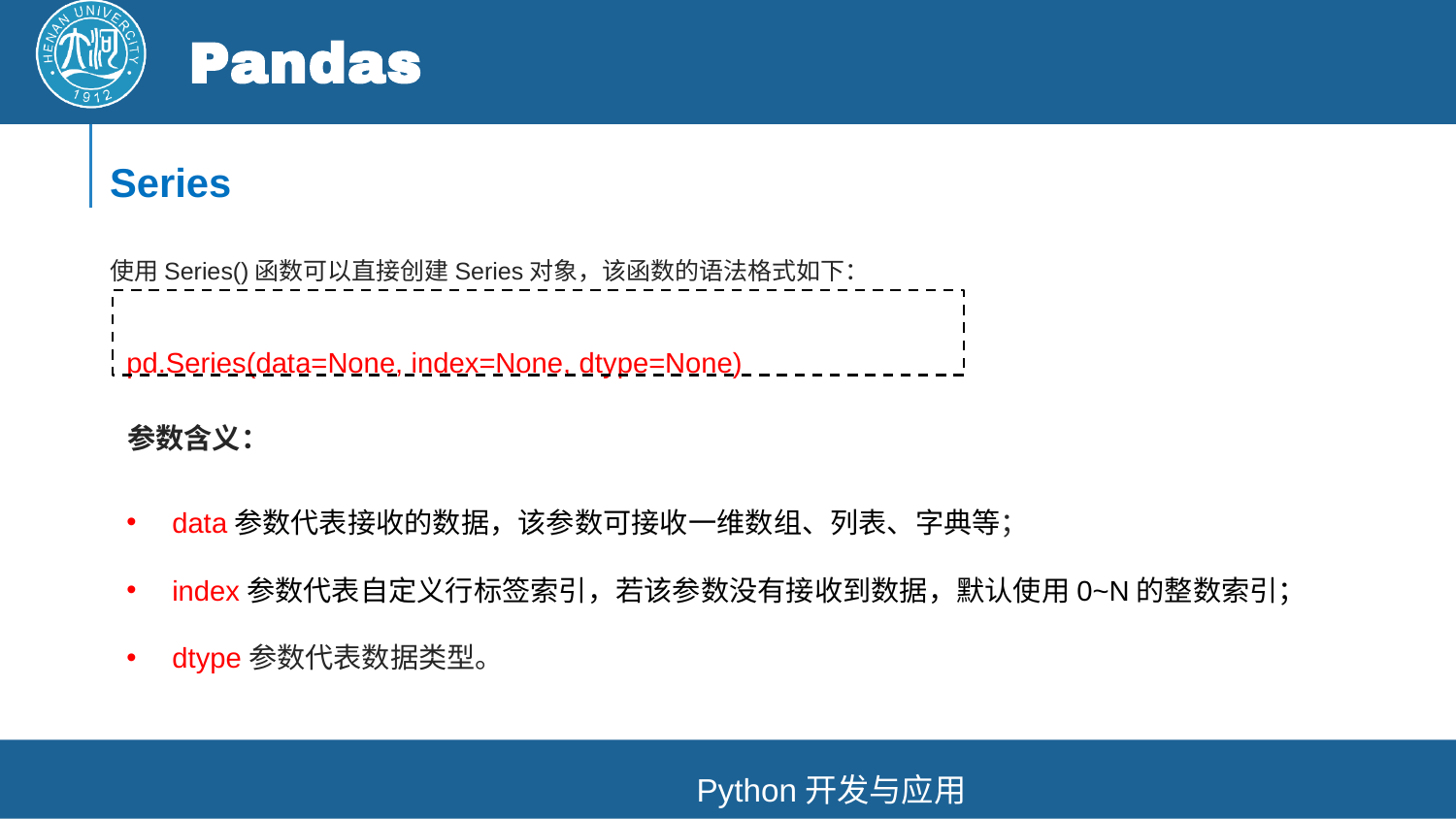

# Pandas
Series
使用Series()函数可以直接创建Series对象，该函数的语法格式如下：
pd.Series(data=None, index=None, dtype=None)

参数含义：
data参数代表接收的数据，该参数可接收一维数组、列表、字典等；
index参数代表自定义行标签索引，若该参数没有接收到数据，默认使用0~N的整数索引；
dtype参数代表数据类型。

Python开发与应用
15